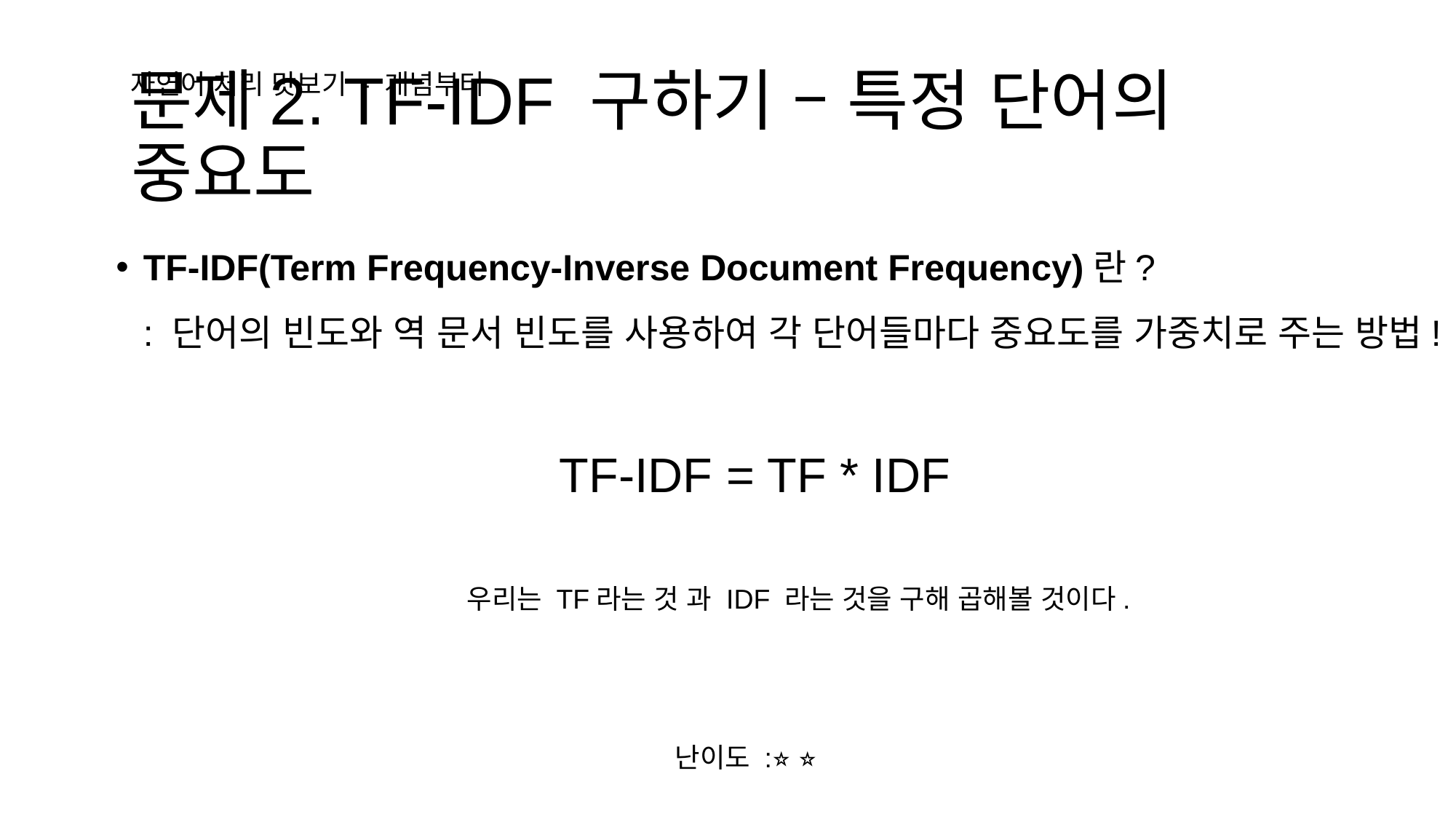

자연어 처리 맛보기 - 개념부터
# 문제2. TF-IDF 구하기 – 특정 단어의 중요도
TF-IDF(Term Frequency-Inverse Document Frequency)란?
: 단어의 빈도와 역 문서 빈도를 사용하여 각 단어들마다 중요도를 가중치로 주는 방법!

TF-IDF = TF * IDF
우리는 TF라는 것 과 IDF 라는 것을 구해 곱해볼 것이다.
난이도 :⭐ ⭐